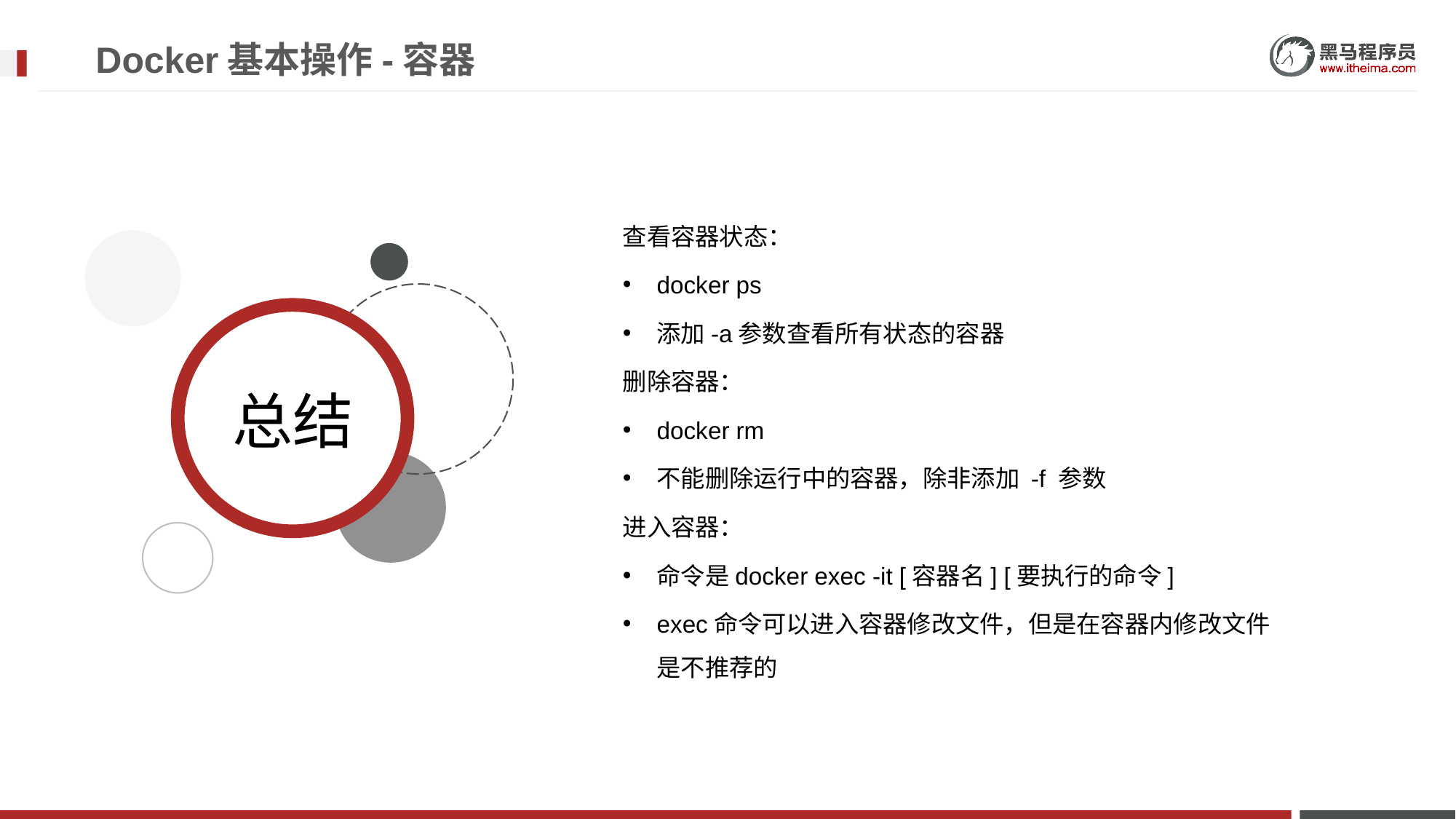

# Docker基本操作-容器
查看容器状态：
docker ps
添加-a参数查看所有状态的容器
删除容器：
docker rm
不能删除运行中的容器，除非添加 -f 参数
进入容器：
命令是docker exec -it [容器名] [要执行的命令]
exec命令可以进入容器修改文件，但是在容器内修改文件是不推荐的